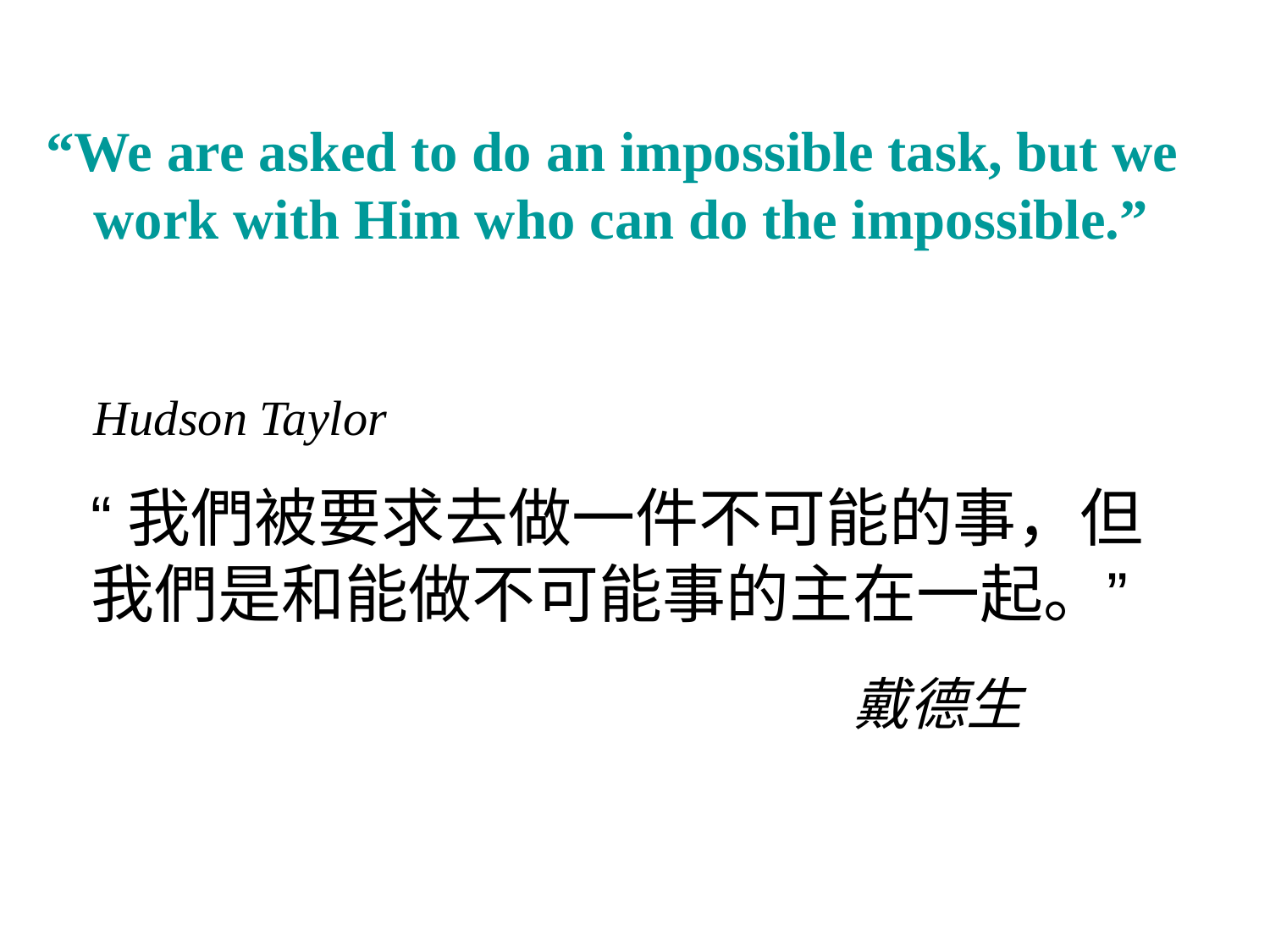

“We are asked to do an impossible task, but we work with Him who can do the impossible.”  																Hudson Taylor

“我們被要求去做一件不可能的事，但我們是和能做不可能事的主在一起。”

						戴德生